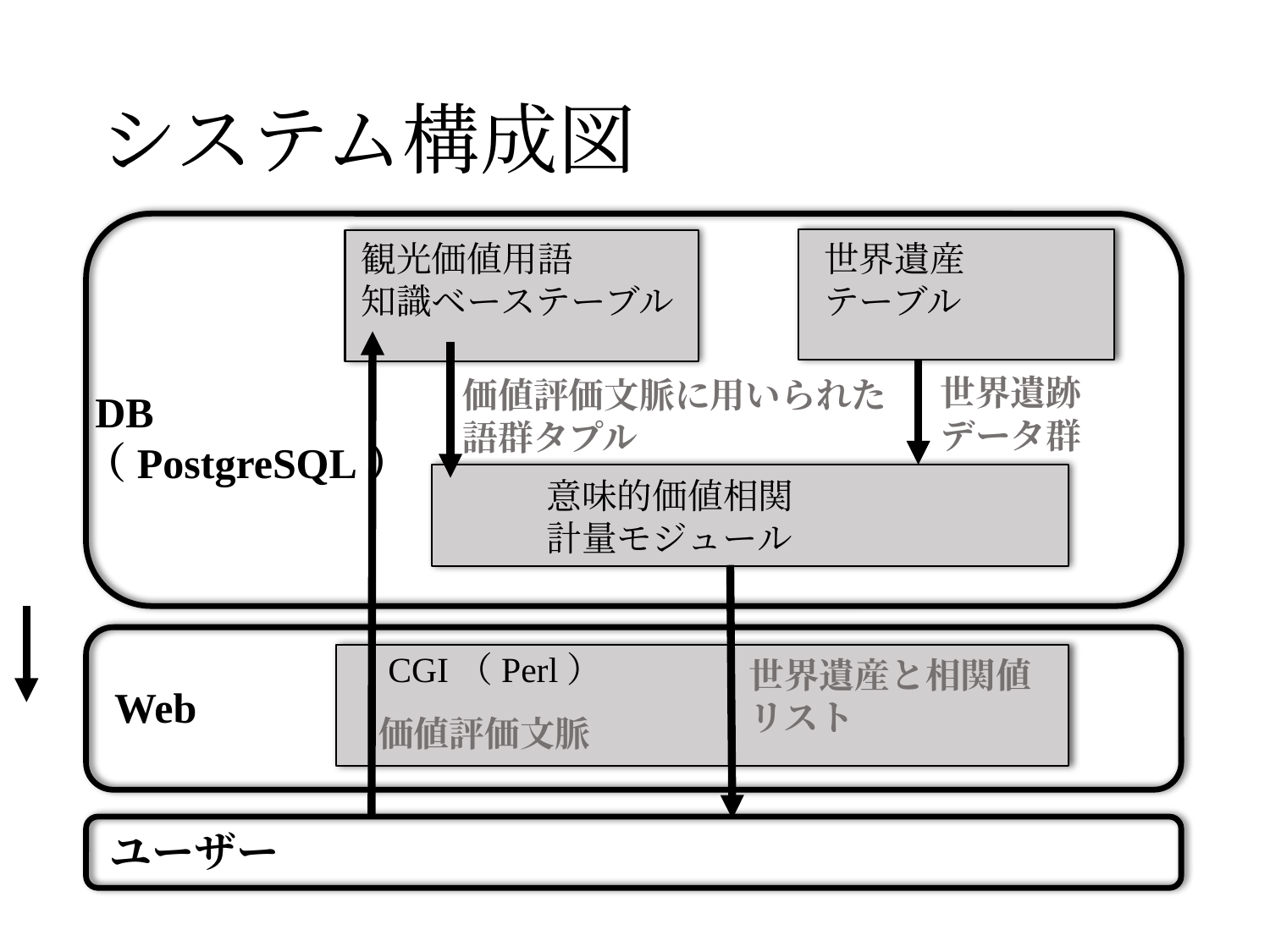

# システム構成図

観光価値用語
知識ベーステーブル
世界遺産
テーブル
世界遺跡
データ群
価値評価文脈に用いられた
語群タプル
 DB
（PostgreSQL）

意味的価値相関
計量モジュール

CGI（Perl）

世界遺産と相関値
リスト
Web
価値評価文脈

ユーザー